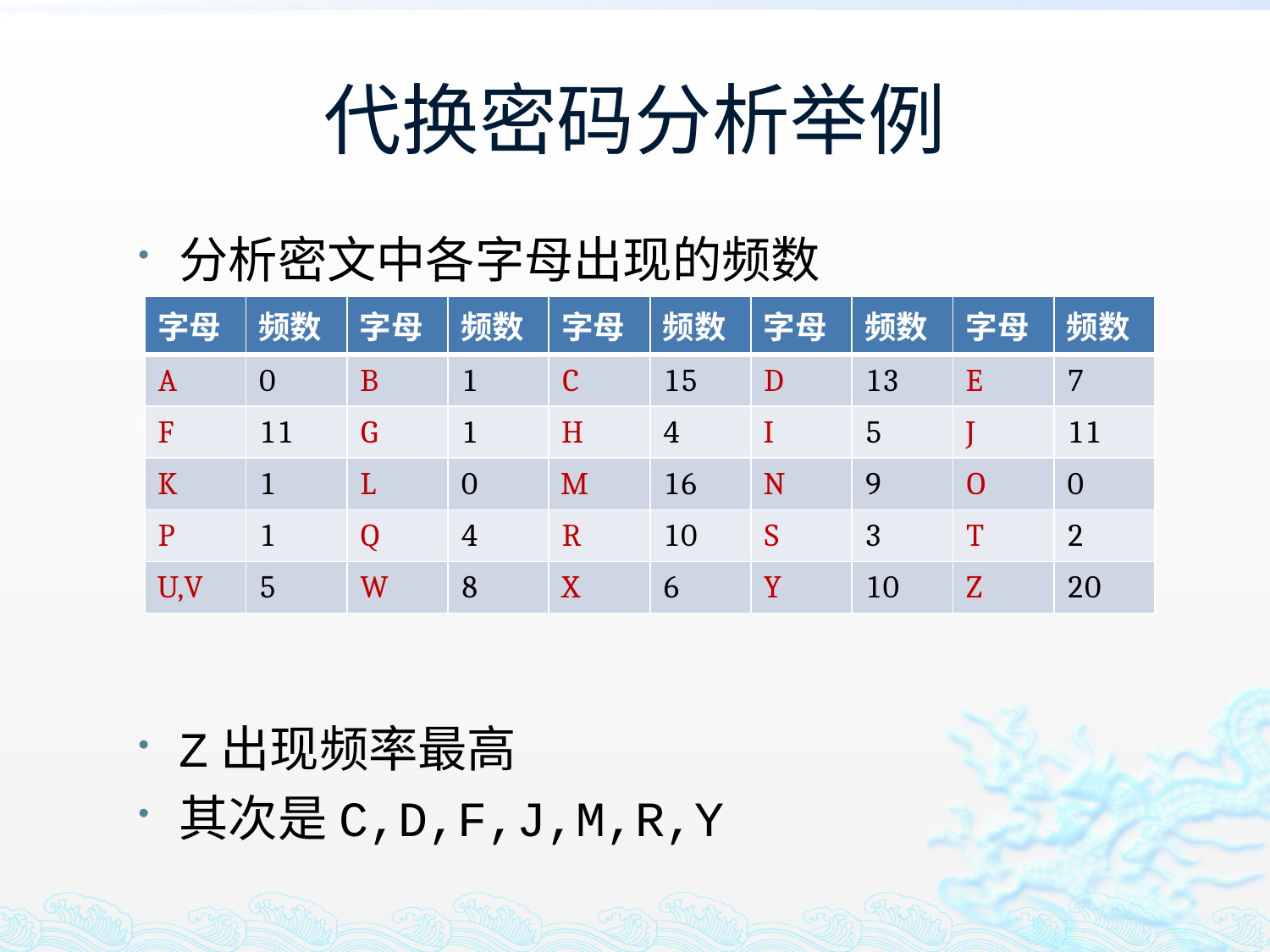

# 代换密码分析举例
分析密文中各字母出现的频数

Z出现频率最高
其次是C,D,F,J,M,R,Y
| 字母 | 频数 | 字母 | 频数 | 字母 | 频数 | 字母 | 频数 | 字母 | 频数 |
| --- | --- | --- | --- | --- | --- | --- | --- | --- | --- |
| A | 0 | B | 1 | C | 15 | D | 13 | E | 7 |
| F | 11 | G | 1 | H | 4 | I | 5 | J | 11 |
| K | 1 | L | 0 | M | 16 | N | 9 | O | 0 |
| P | 1 | Q | 4 | R | 10 | S | 3 | T | 2 |
| U,V | 5 | W | 8 | X | 6 | Y | 10 | Z | 20 |